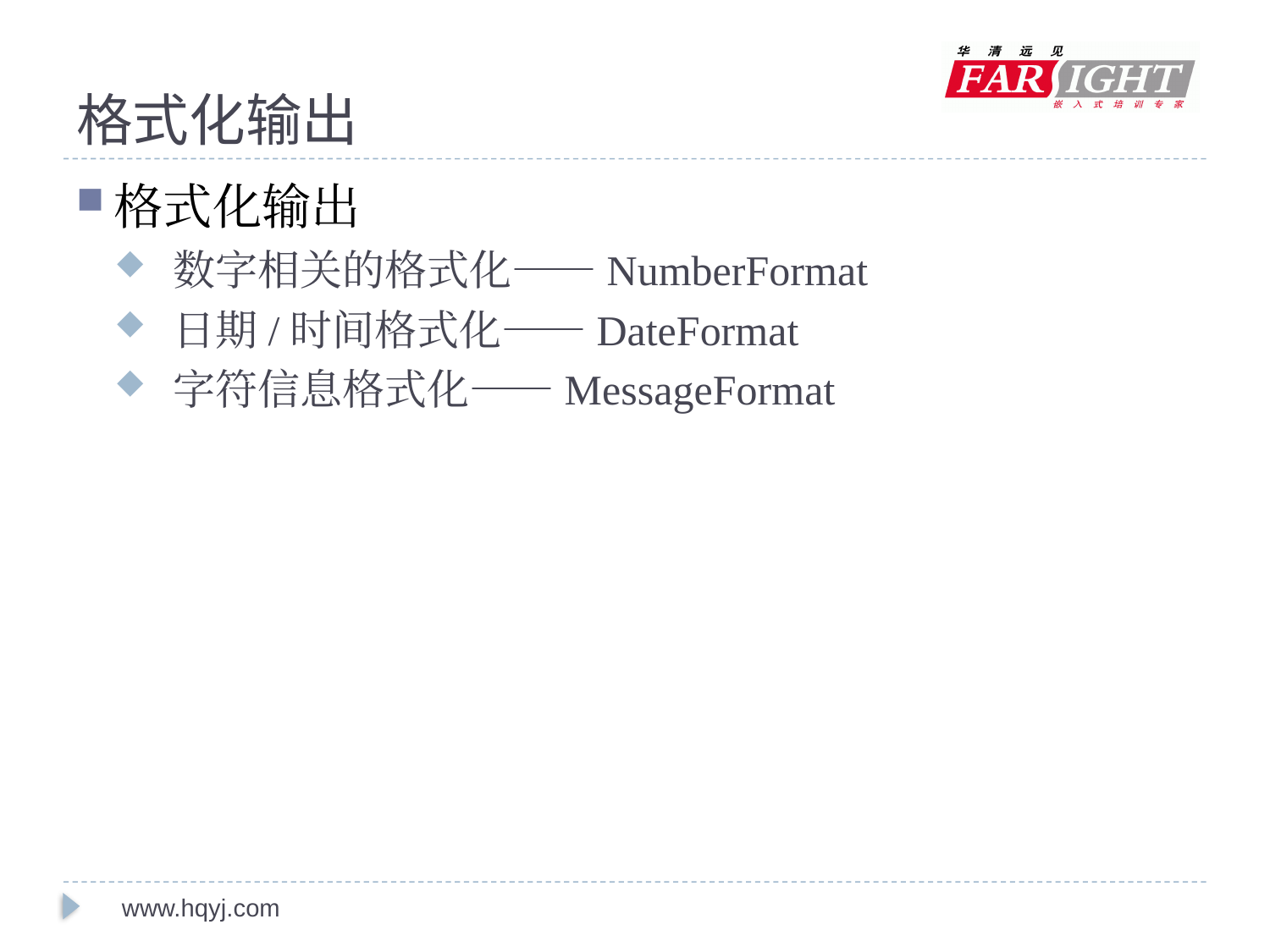

# 格式化输出
格式化输出
 数字相关的格式化——NumberFormat
 日期/时间格式化——DateFormat
 字符信息格式化——MessageFormat

www.hqyj.com
8